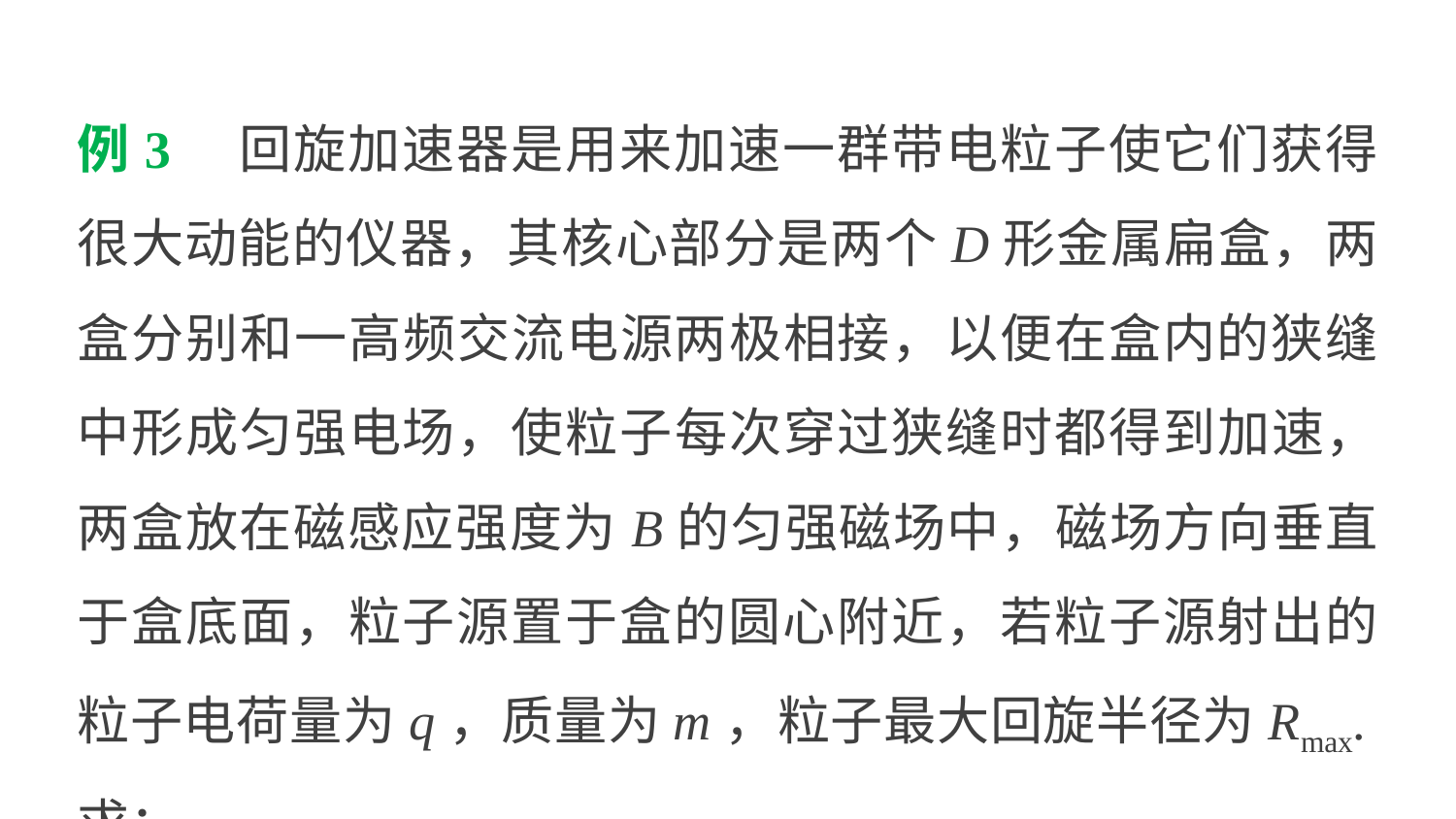

例3　回旋加速器是用来加速一群带电粒子使它们获得很大动能的仪器，其核心部分是两个D形金属扁盒，两盒分别和一高频交流电源两极相接，以便在盒内的狭缝中形成匀强电场，使粒子每次穿过狭缝时都得到加速，两盒放在磁感应强度为B的匀强磁场中，磁场方向垂直于盒底面，粒子源置于盒的圆心附近，若粒子源射出的粒子电荷量为q，质量为m，粒子最大回旋半径为Rmax.求：